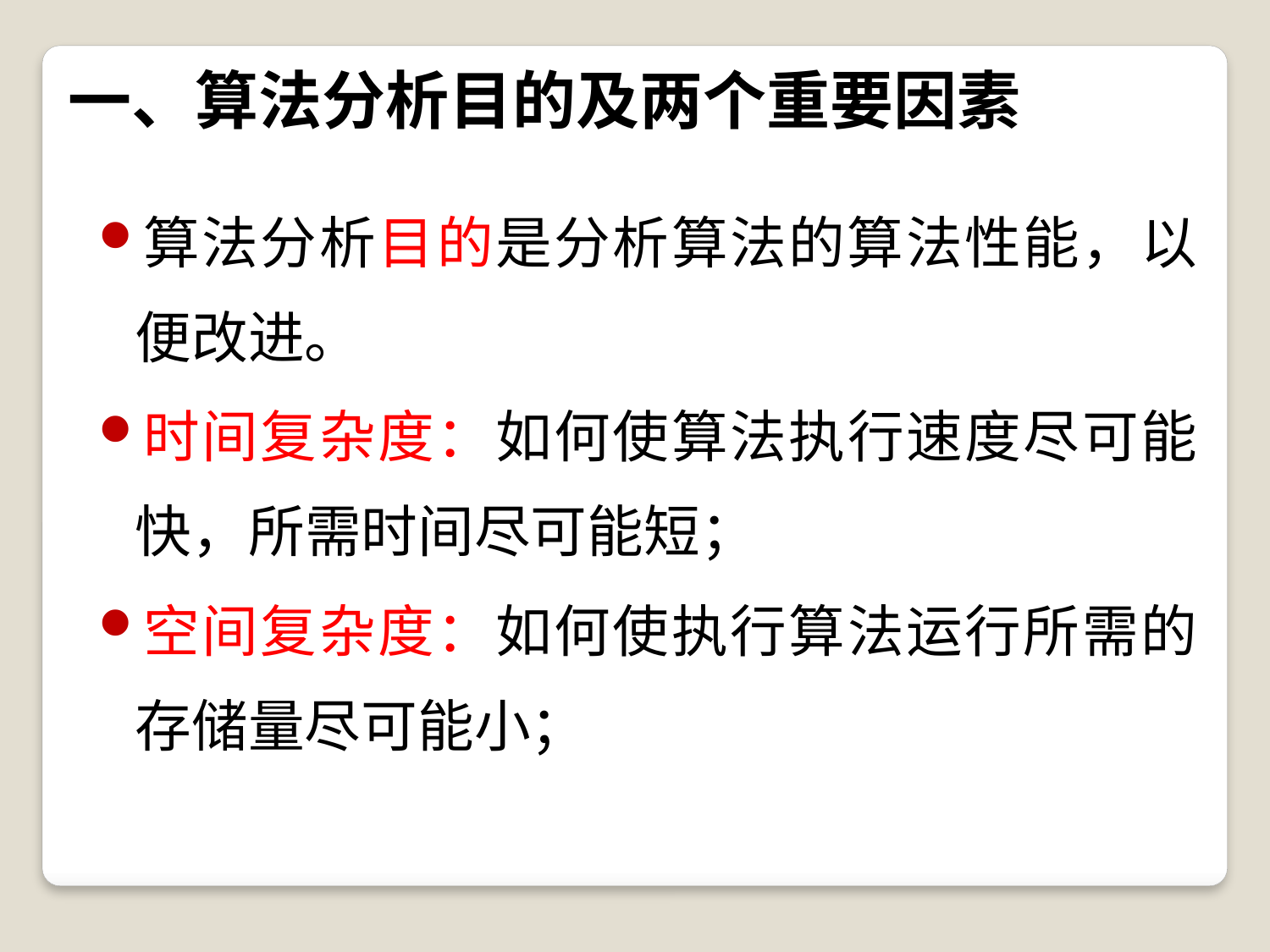

# 一、算法分析目的及两个重要因素

算法分析目的是分析算法的算法性能，以便改进。
时间复杂度：如何使算法执行速度尽可能快，所需时间尽可能短；
空间复杂度：如何使执行算法运行所需的存储量尽可能小；